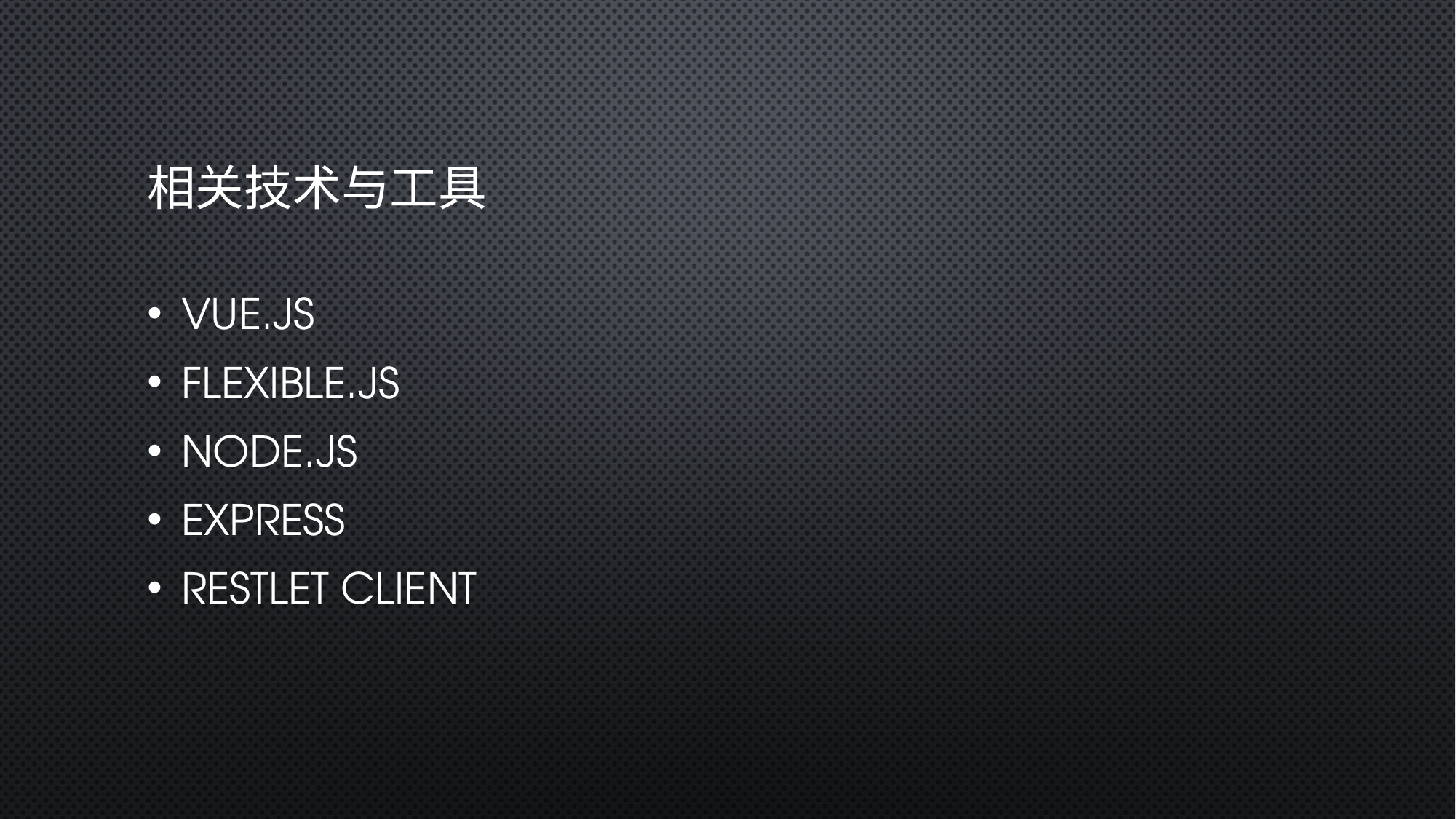

# 相关技术与工具
Vue.js
Flexible.js
Node.js
Express
Restlet Client